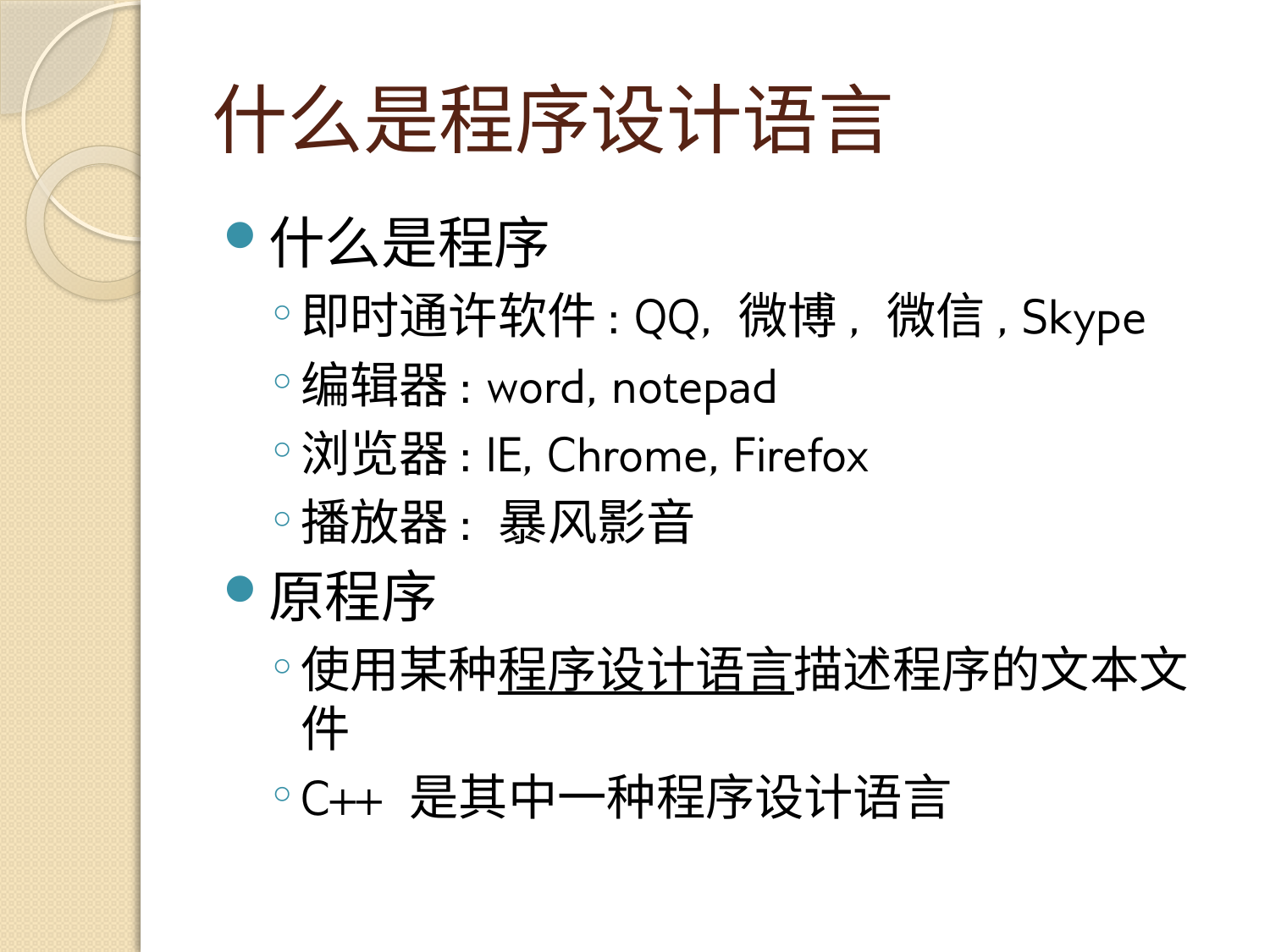

# 什么是程序设计语言
什么是程序
即时通许软件: QQ, 微博, 微信, Skype
编辑器: word, notepad
浏览器: IE, Chrome, Firefox
播放器: 暴风影音
原程序
使用某种程序设计语言描述程序的文本文件
C++ 是其中一种程序设计语言